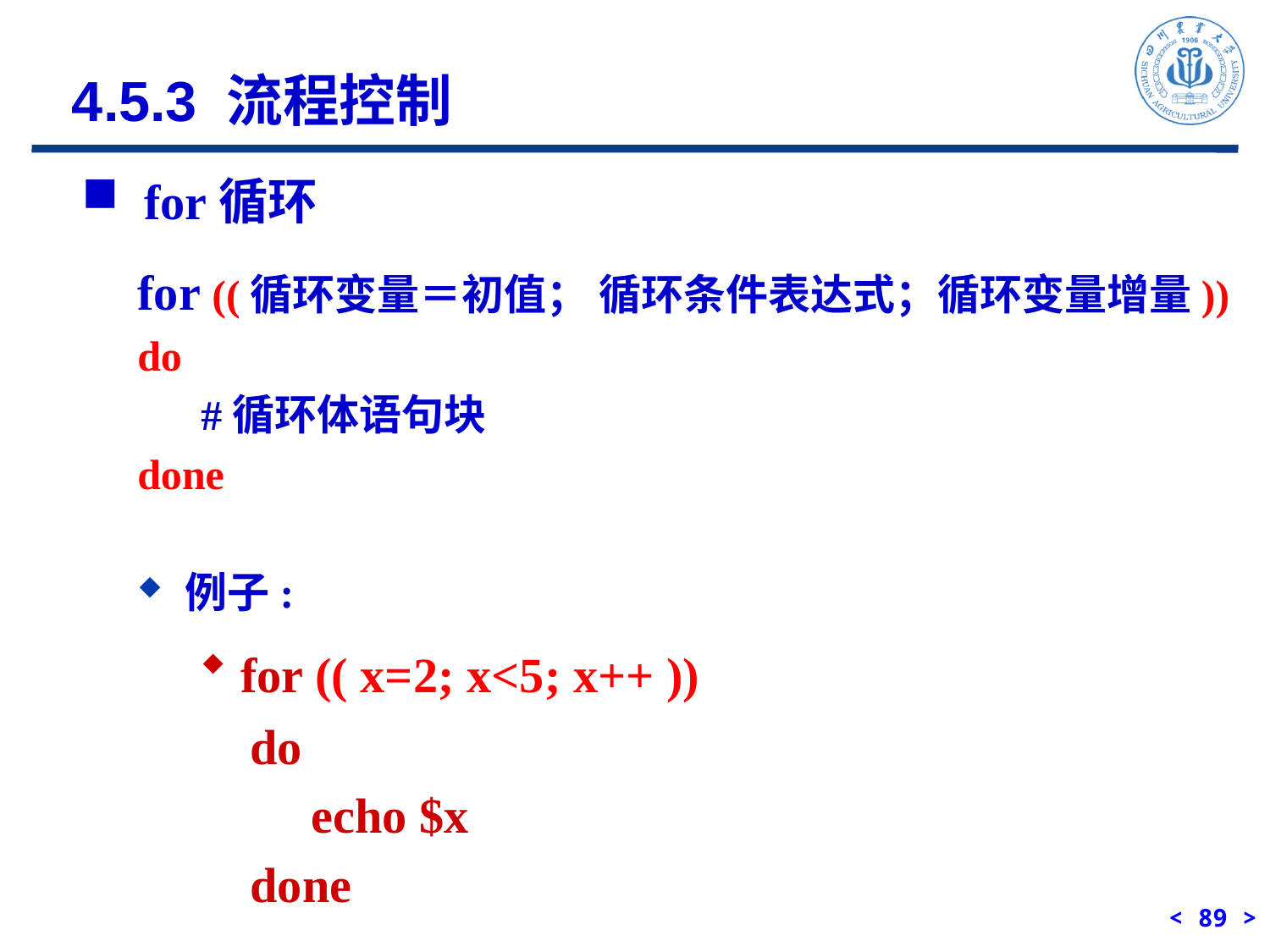

4.5.3 流程控制
  for循环
for ((循环变量＝初值； 循环条件表达式；循环变量增量))
do
      #循环体语句块
done

例子:
for (( x=2; x<5; x++ ))
    do
         echo $x
    done